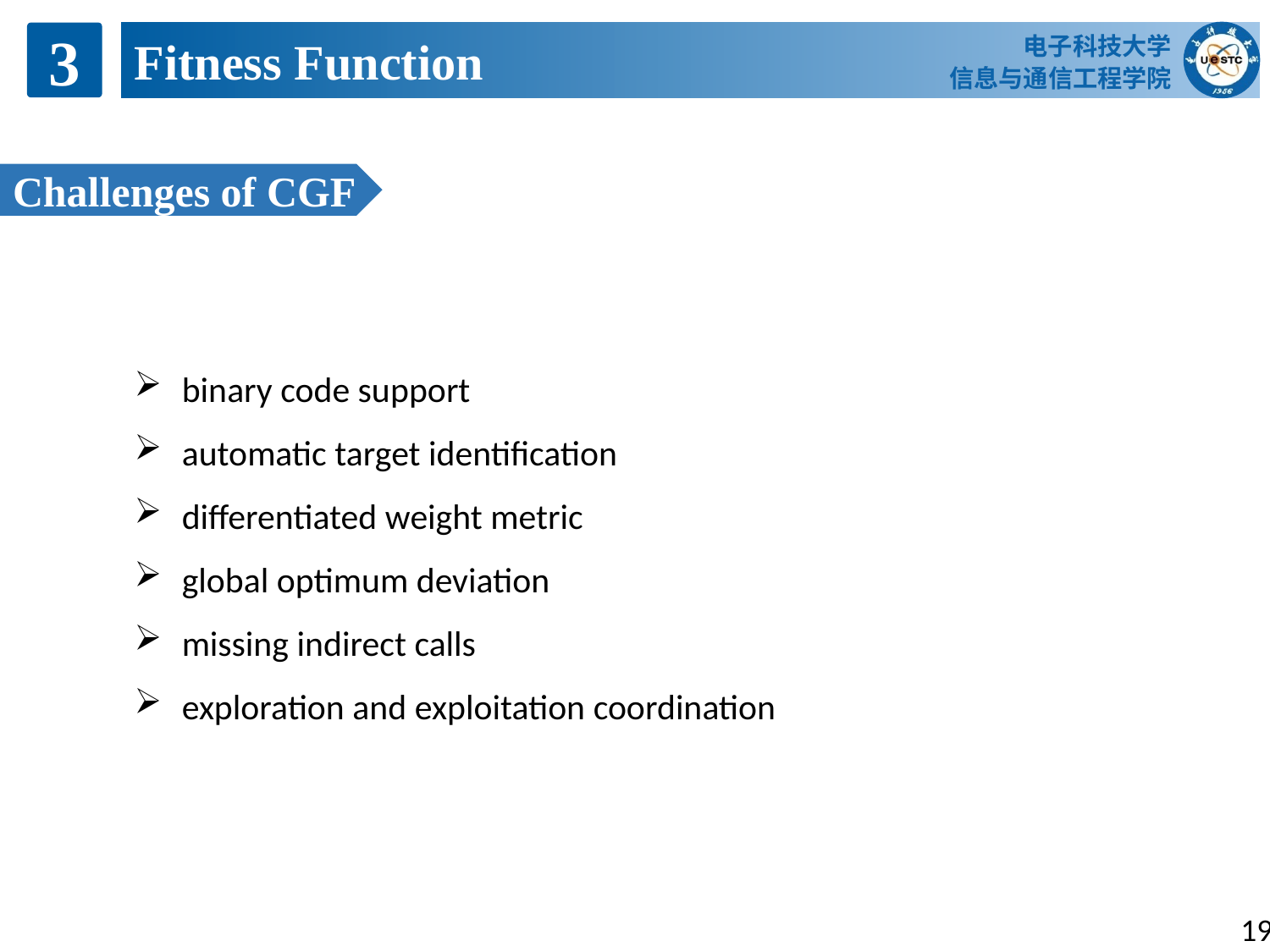

电子科技大学
信息与通信工程学院

3
Fitness Function
Challenges of CGF
binary code support
automatic target identification
differentiated weight metric
global optimum deviation
missing indirect calls
exploration and exploitation coordination
19